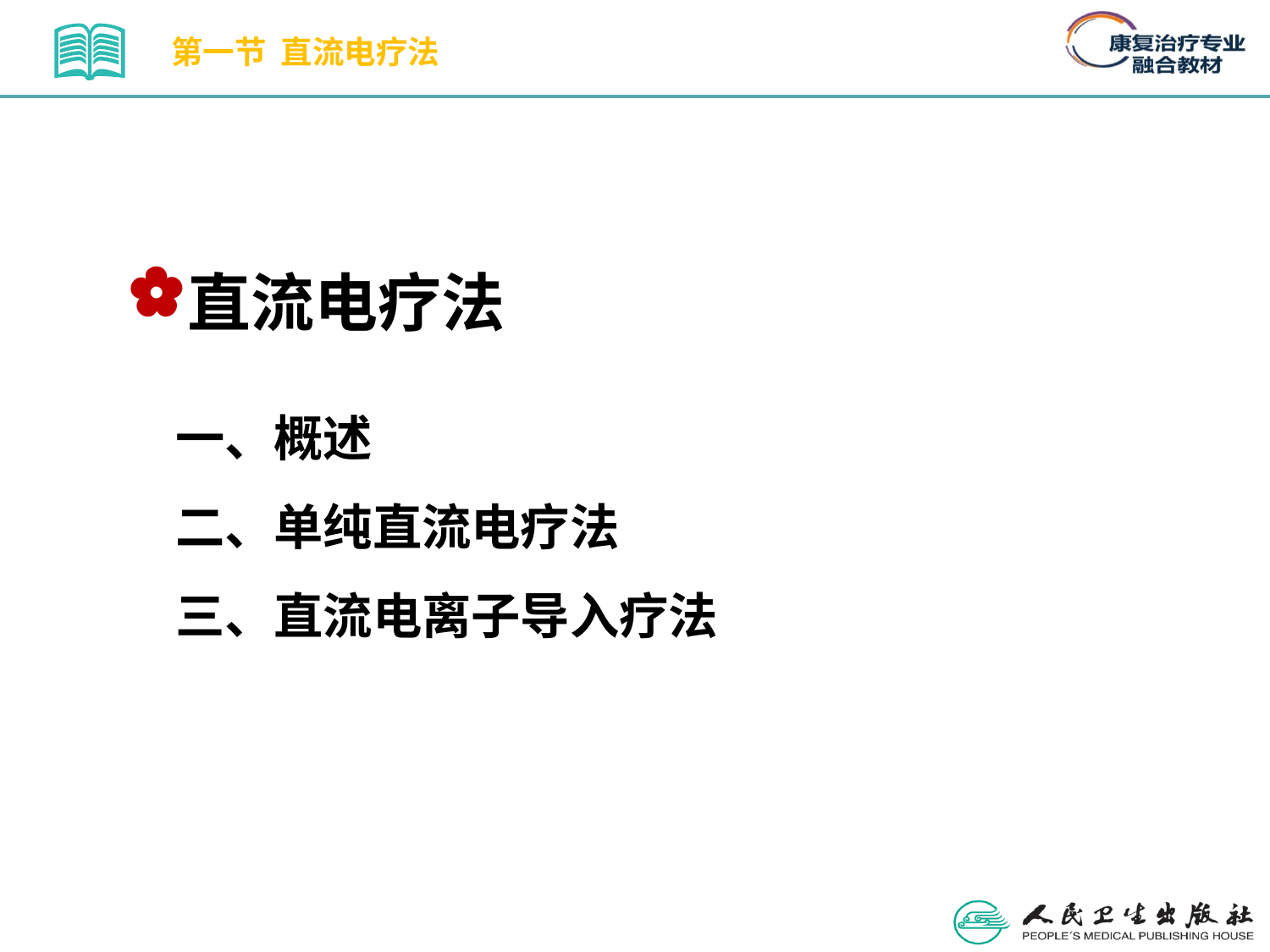

第一节  直流电疗法
直流电疗法
一、概述
二、单纯直流电疗法
三、直流电离子导入疗法